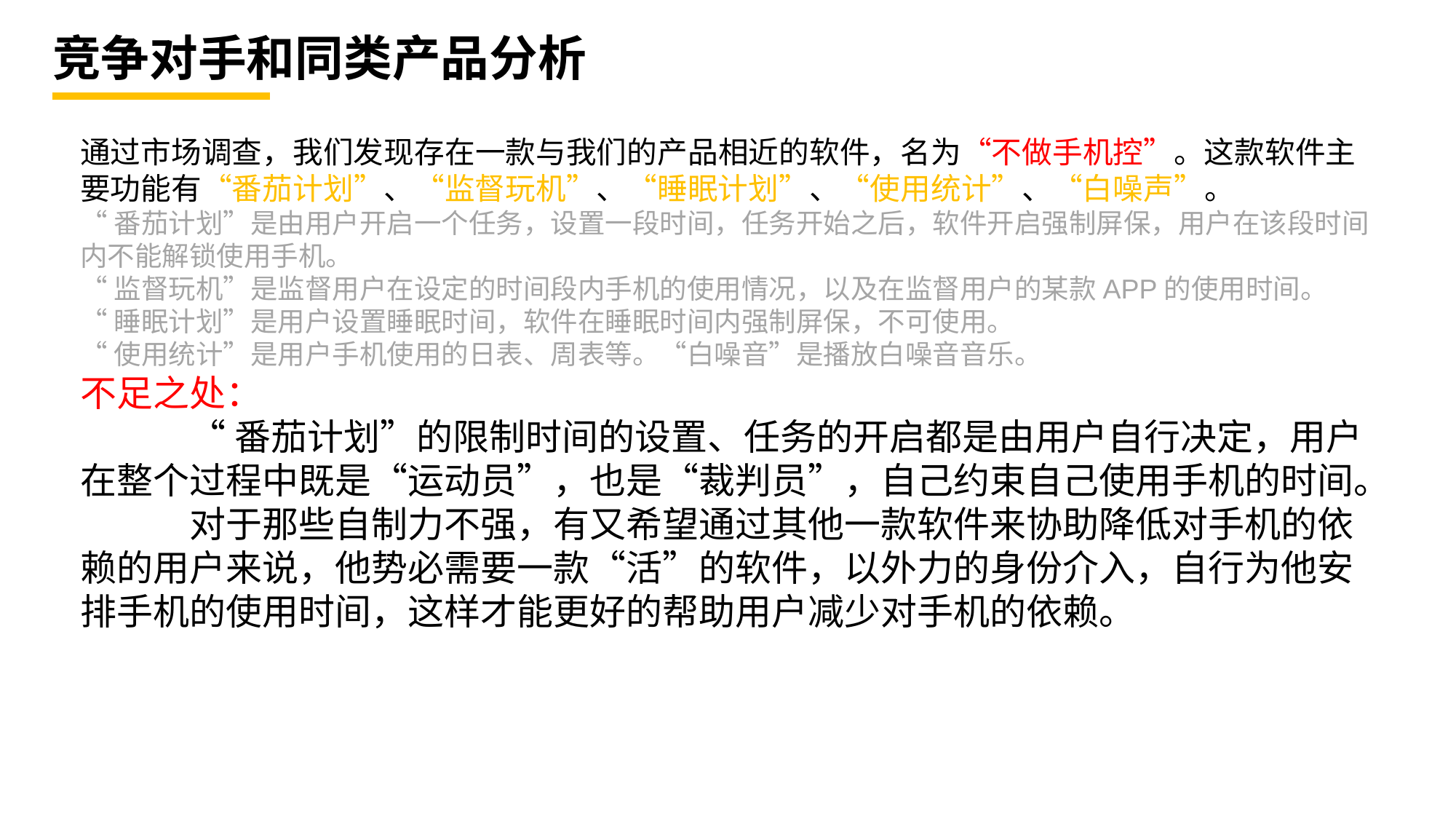

# 竞争对手和同类产品分析
通过市场调查，我们发现存在一款与我们的产品相近的软件，名为“不做手机控”。这款软件主要功能有“番茄计划”、“监督玩机”、“睡眠计划”、“使用统计”、“白噪声”。
“番茄计划”是由用户开启一个任务，设置一段时间，任务开始之后，软件开启强制屏保，用户在该段时间内不能解锁使用手机。
“监督玩机”是监督用户在设定的时间段内手机的使用情况，以及在监督用户的某款APP的使用时间。
“睡眠计划”是用户设置睡眠时间，软件在睡眠时间内强制屏保，不可使用。
“使用统计”是用户手机使用的日表、周表等。“白噪音”是播放白噪音音乐。
不足之处：
	“番茄计划”的限制时间的设置、任务的开启都是由用户自行决定，用户在整个过程中既是“运动员”，也是“裁判员”，自己约束自己使用手机的时间。
	对于那些自制力不强，有又希望通过其他一款软件来协助降低对手机的依赖的用户来说，他势必需要一款“活”的软件，以外力的身份介入，自行为他安排手机的使用时间，这样才能更好的帮助用户减少对手机的依赖。